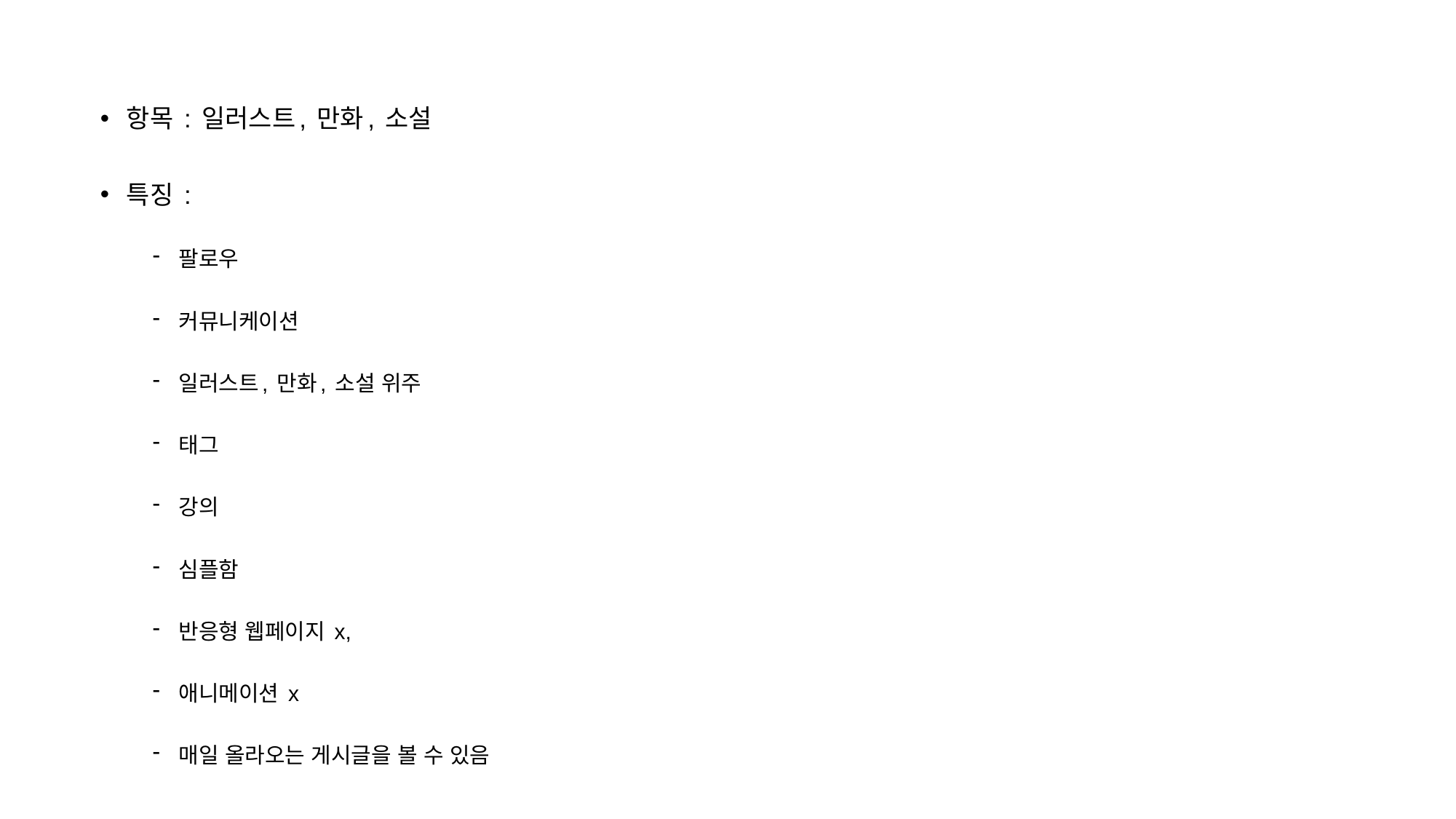

항목 : 일러스트, 만화, 소설
특징 :
팔로우
커뮤니케이션
일러스트, 만화, 소설 위주
태그
강의
심플함
반응형 웹페이지 x,
애니메이션 x
매일 올라오는 게시글을 볼 수 있음